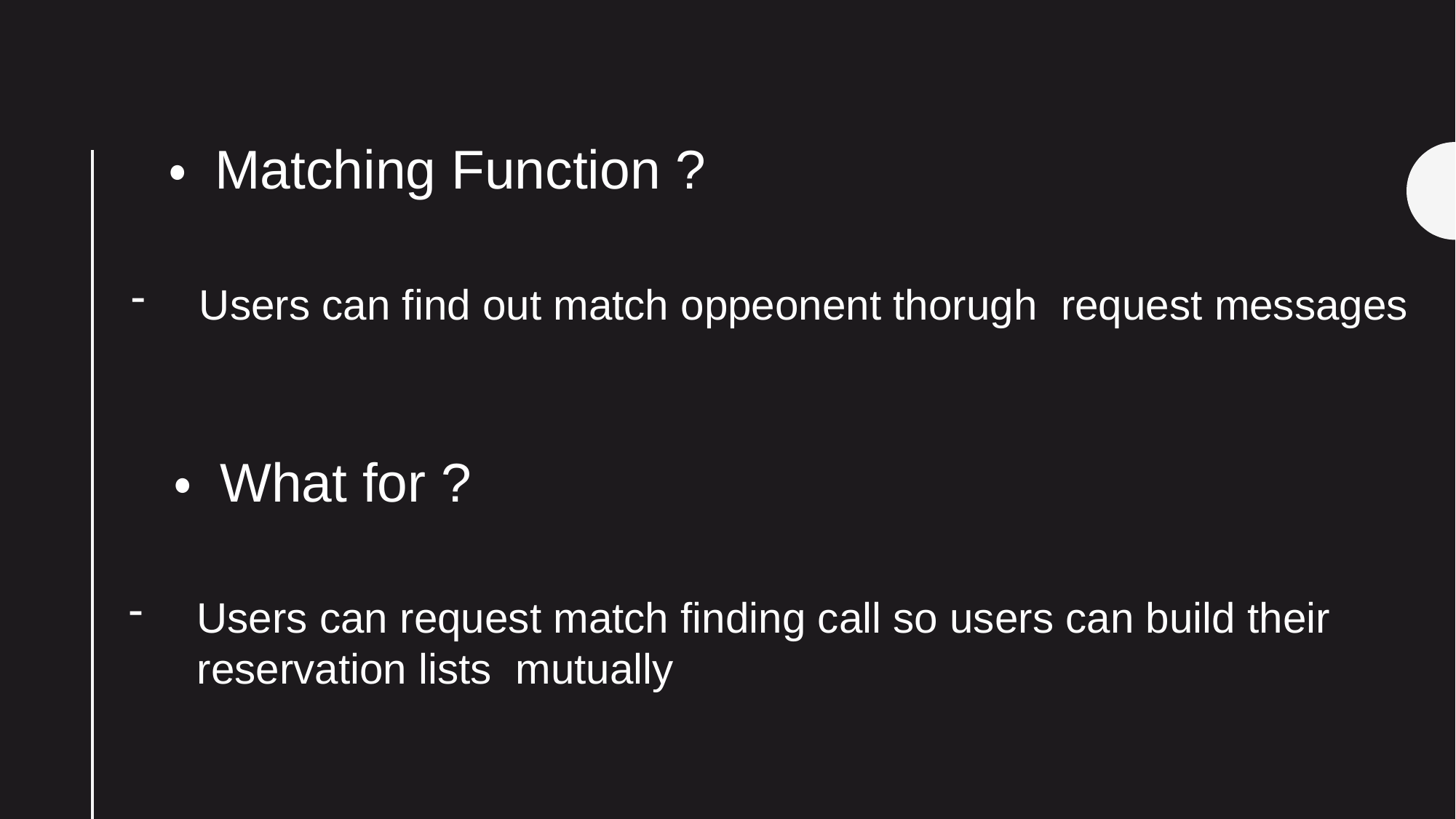

・ Matching Function ?
Users can find out match oppeonent thorugh  request messages
・ What for ?
Users can request match finding call so users can build their
reservation lists  mutually